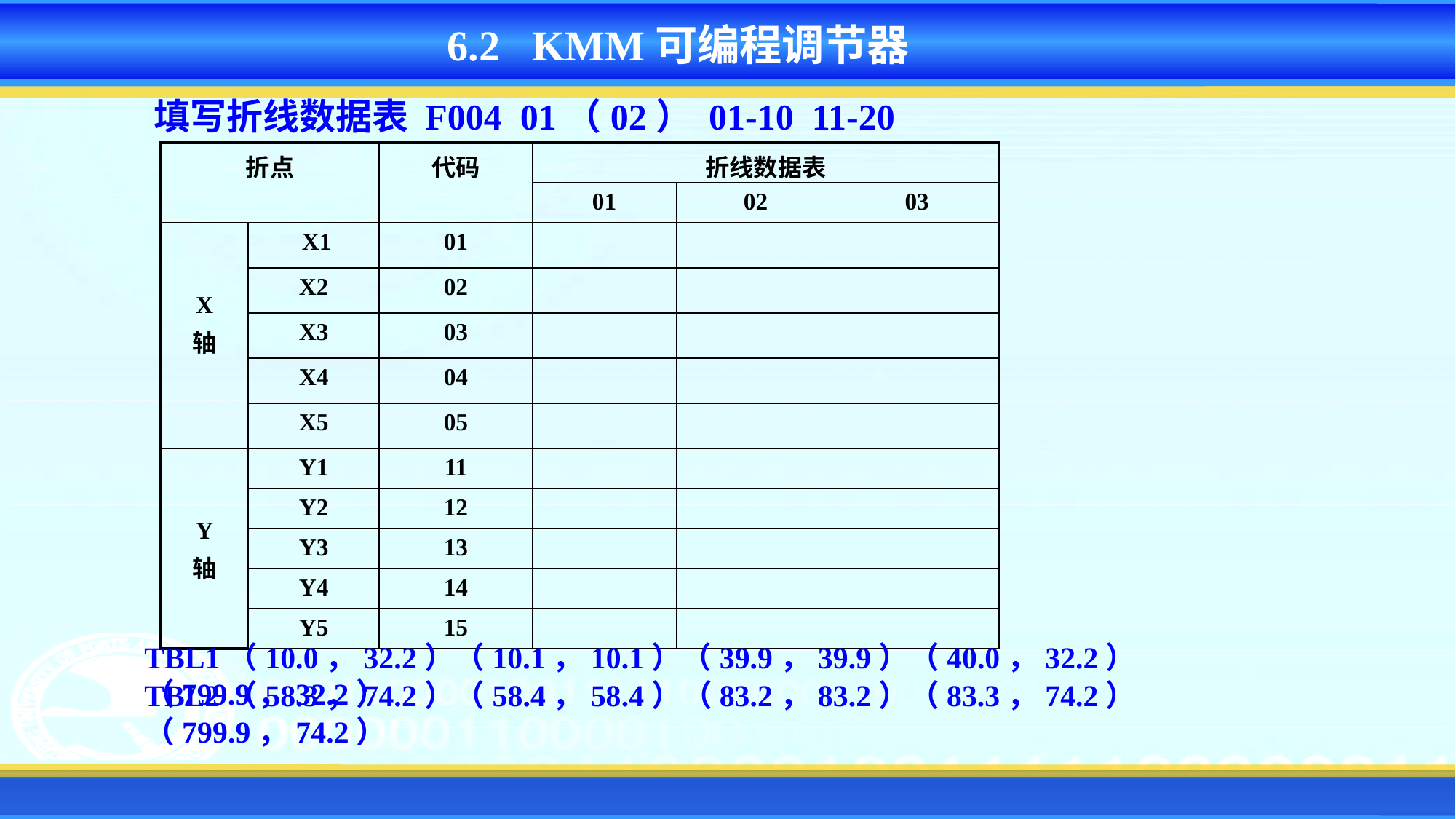

6.2   KMM可编程调节器
填写折线数据表 F004  01（02） 01-10  11-20
| 折点 |  | 代码 | 折线数据表 |  |  |
| --- | --- | --- | --- | --- | --- |
|  |  |  | 01 | 02 | 03 |
| X 轴 | X1 | 01 |  |  |  |
|  | X2 | 02 |  |  |  |
|  | X3 | 03 |  |  |  |
|  | X4 | 04 |  |  |  |
|  | X5 | 05 |  |  |  |
| Y 轴 | Y1 | 11 |  |  |  |
|  | Y2 | 12 |  |  |  |
|  | Y3 | 13 |  |  |  |
|  | Y4 | 14 |  |  |  |
|  | Y5 | 15 |  |  |  |
TBL1（10.0，32.2）（10.1，10.1）（39.9，39.9）（40.0，32.2）（799.9，32.2）
TBL2（58.3，74.2）（58.4，58.4）（83.2，83.2）（83.3，74.2）（799.9，74.2）